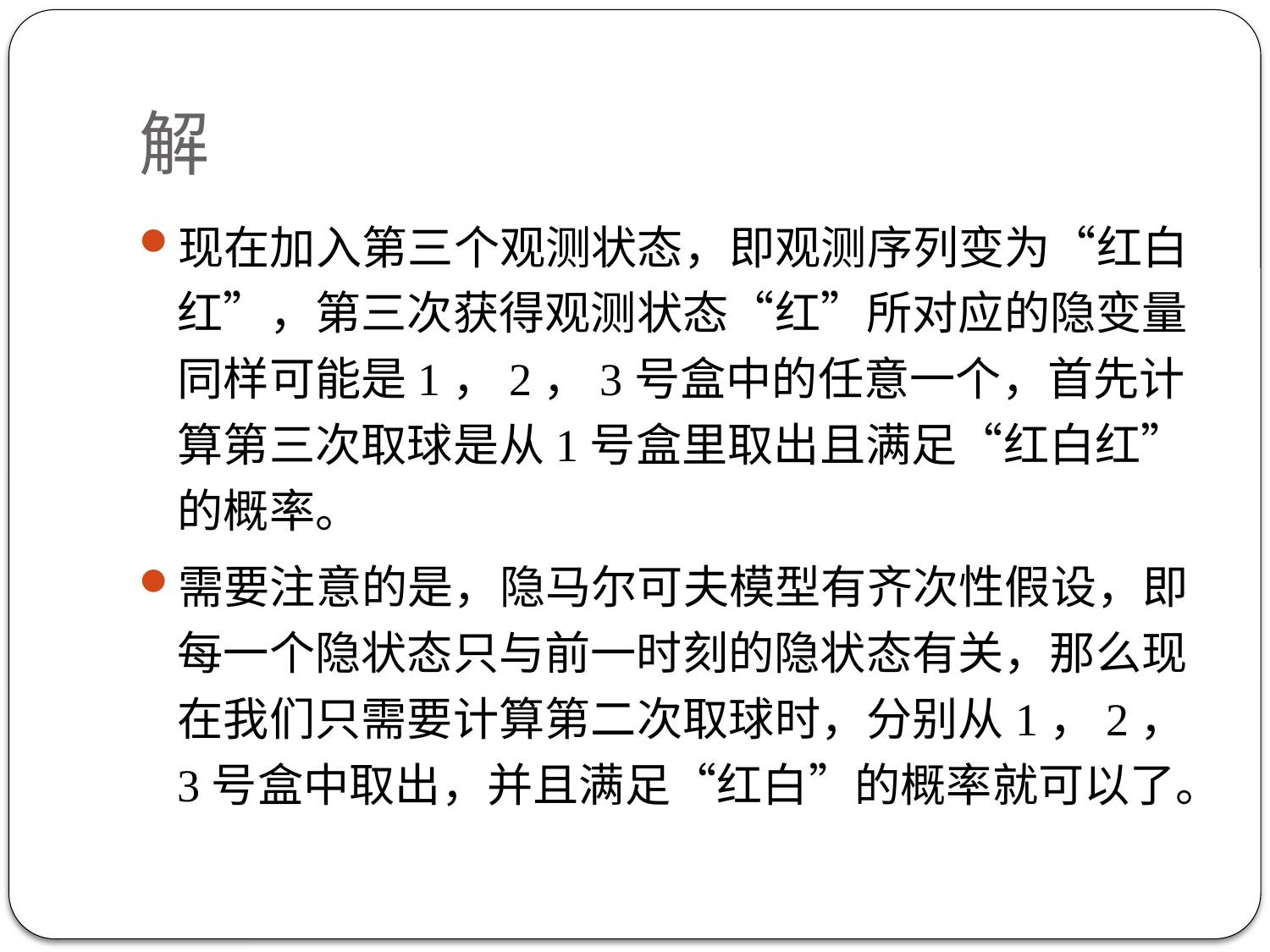

# 解
现在加入第三个观测状态，即观测序列变为“红白红”，第三次获得观测状态“红”所对应的隐变量同样可能是1，2，3号盒中的任意一个，首先计算第三次取球是从1号盒里取出且满足“红白红”的概率。
需要注意的是，隐马尔可夫模型有齐次性假设，即每一个隐状态只与前一时刻的隐状态有关，那么现在我们只需要计算第二次取球时，分别从1，2，3号盒中取出，并且满足“红白”的概率就可以了。